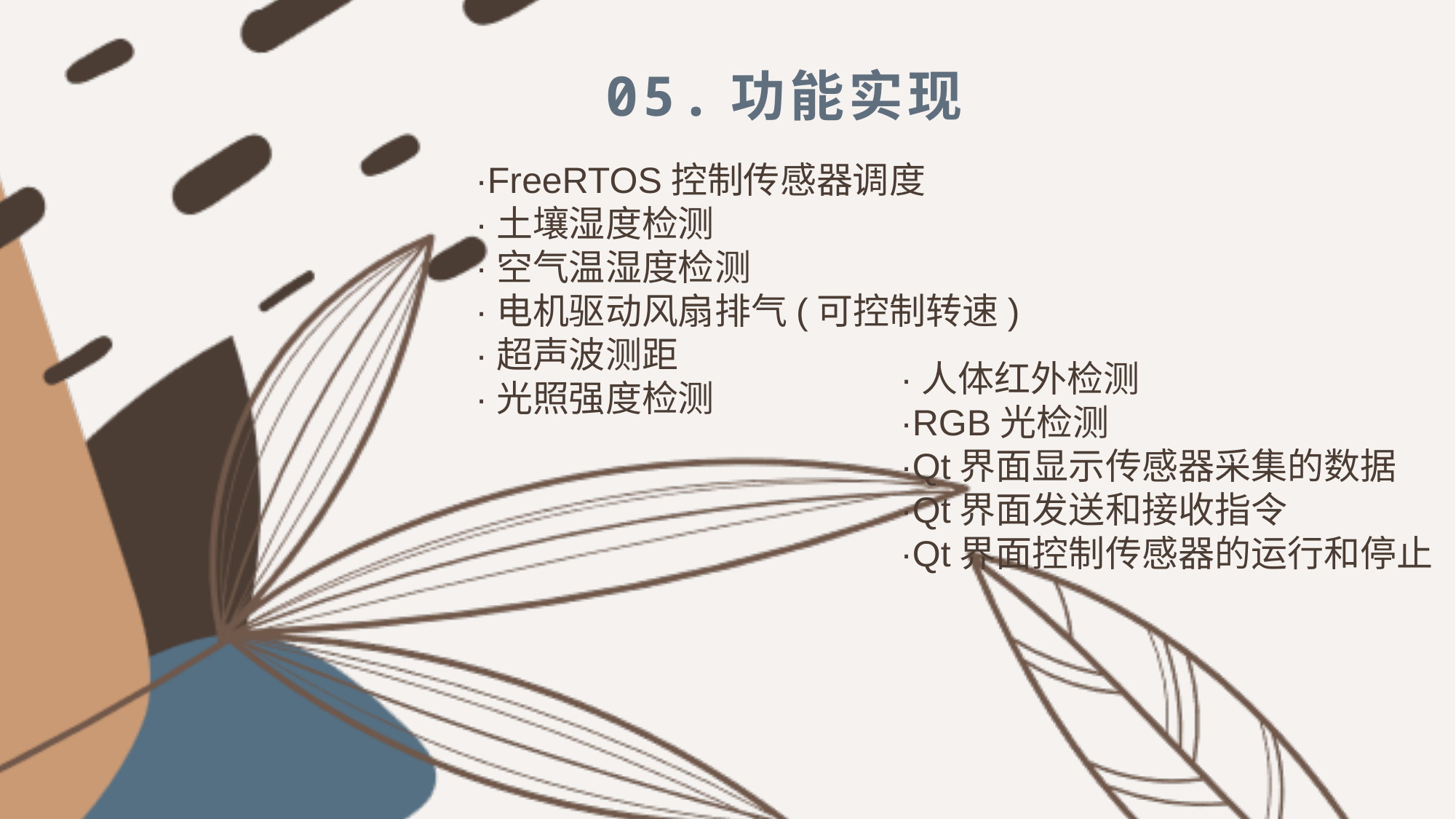

05.功能实现

·FreeRTOS控制传感器调度
·土壤湿度检测
·空气温湿度检测
·电机驱动风扇排气(可控制转速)
·超声波测距
·光照强度检测

·人体红外检测
·RGB光检测
·Qt界面显示传感器采集的数据
·Qt界面发送和接收指令
·Qt界面控制传感器的运行和停止